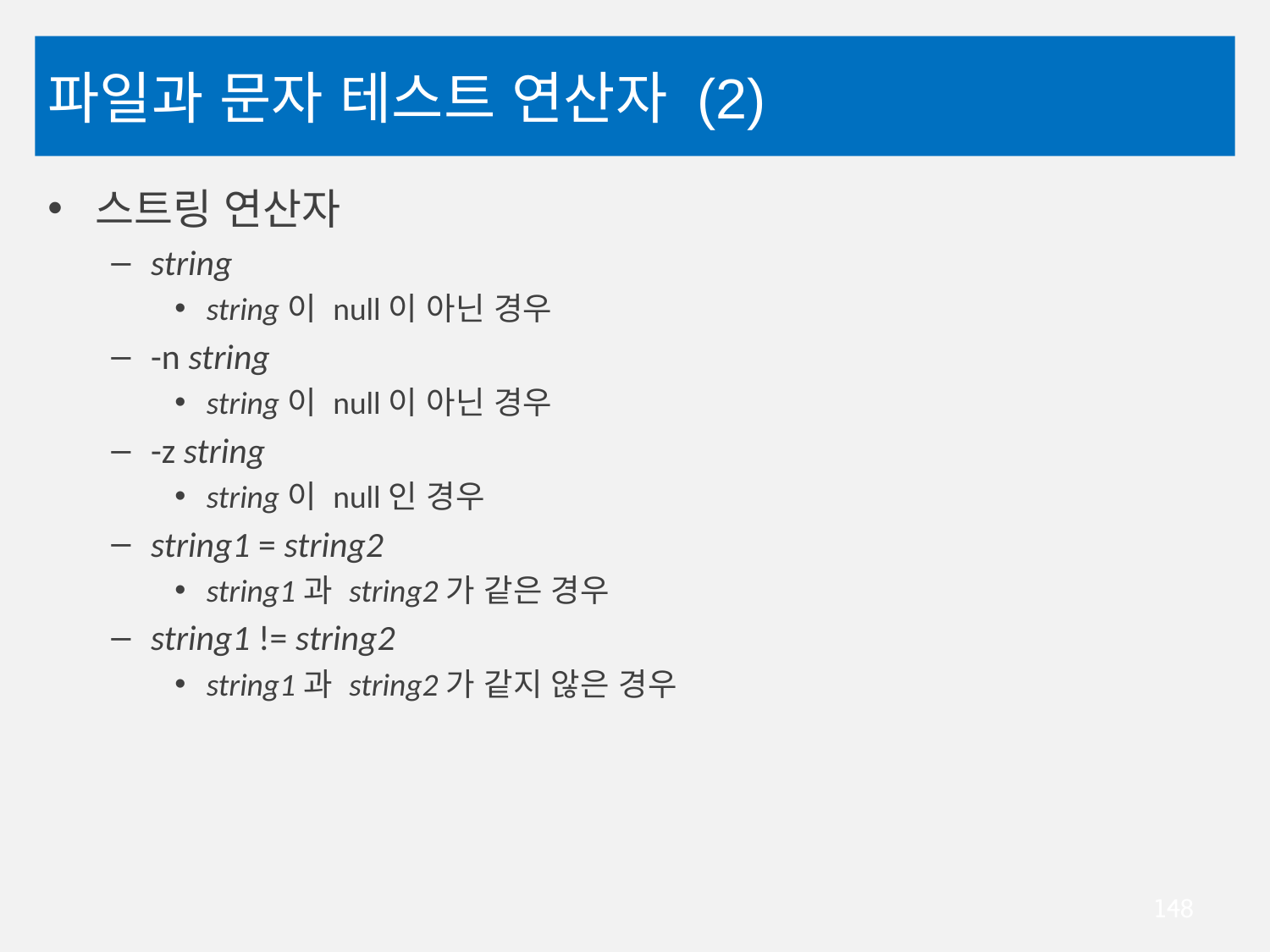

# 파일과 문자 테스트 연산자 (2)
스트링 연산자
string
string이 null이 아닌 경우
-n string
string이 null이 아닌 경우
-z string
string이 null인 경우
string1 = string2
string1과 string2가 같은 경우
string1 != string2
string1과 string2가 같지 않은 경우
148